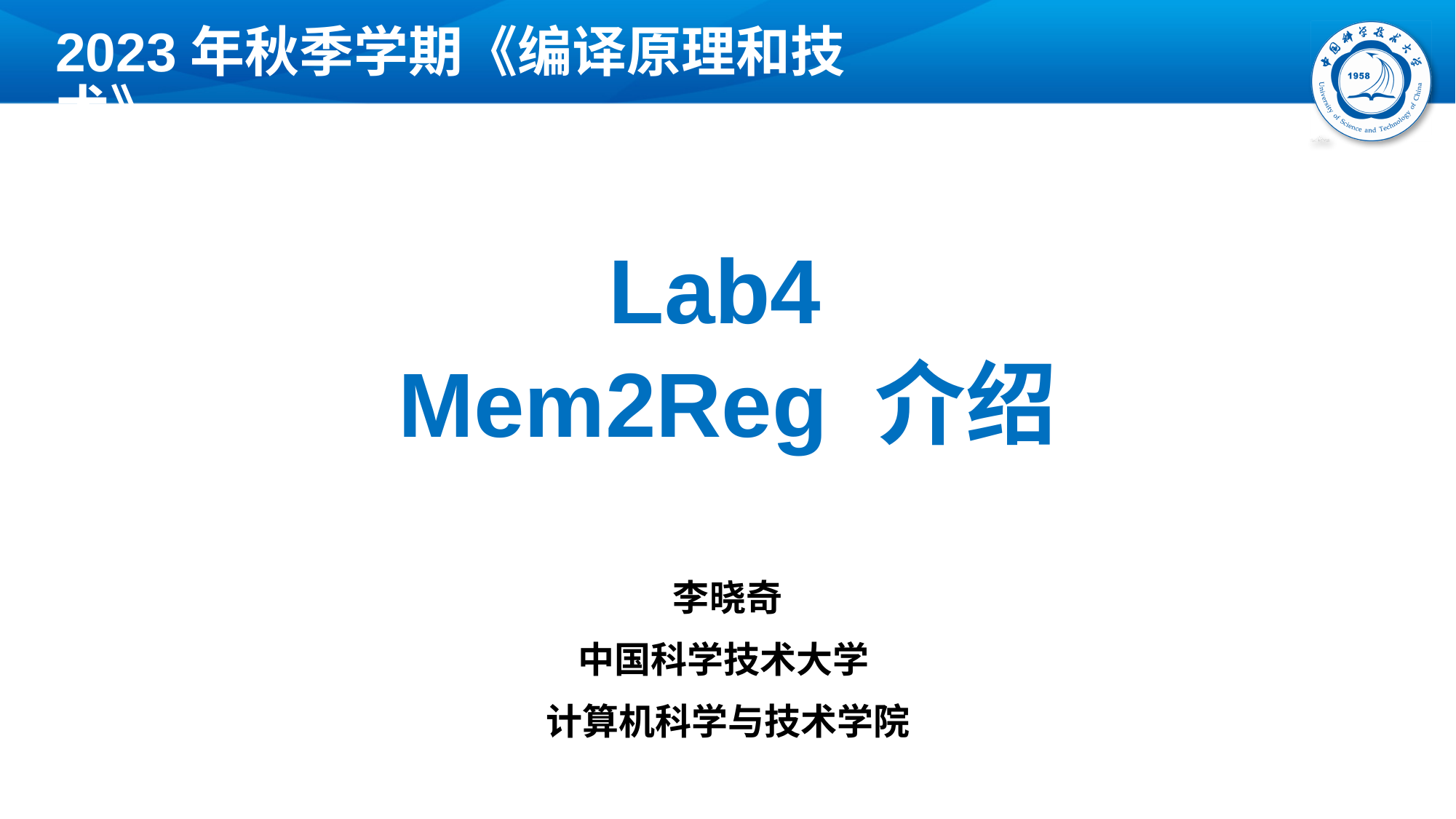

2023年秋季学期《编译原理和技术》
Lab4
Mem2Reg 介绍

李晓奇
中国科学技术大学
计算机科学与技术学院